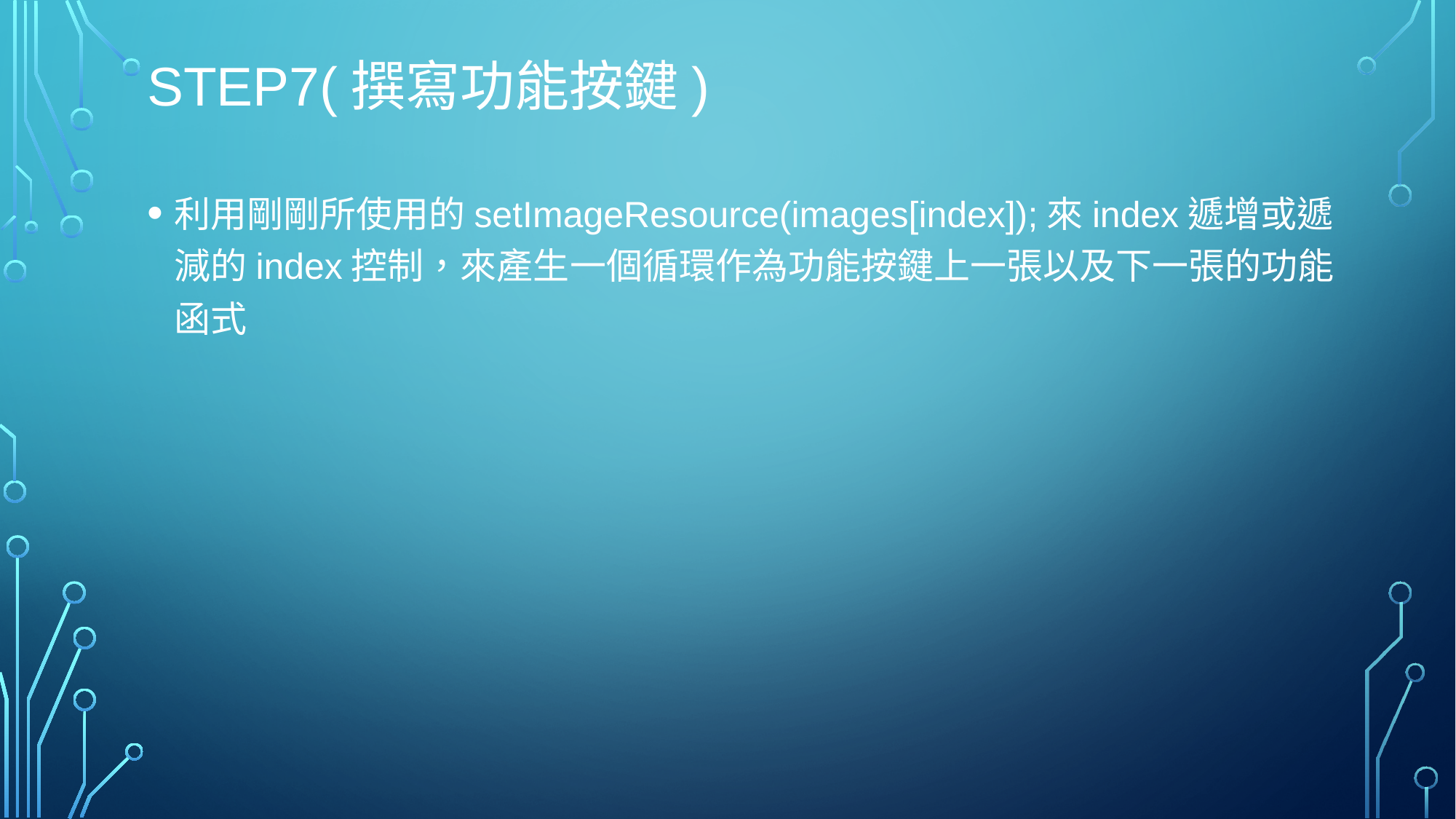

# STEP7(撰寫功能按鍵)
利用剛剛所使用的setImageResource(images[index]);來index遞增或遞減的index控制，來產生一個循環作為功能按鍵上一張以及下一張的功能函式